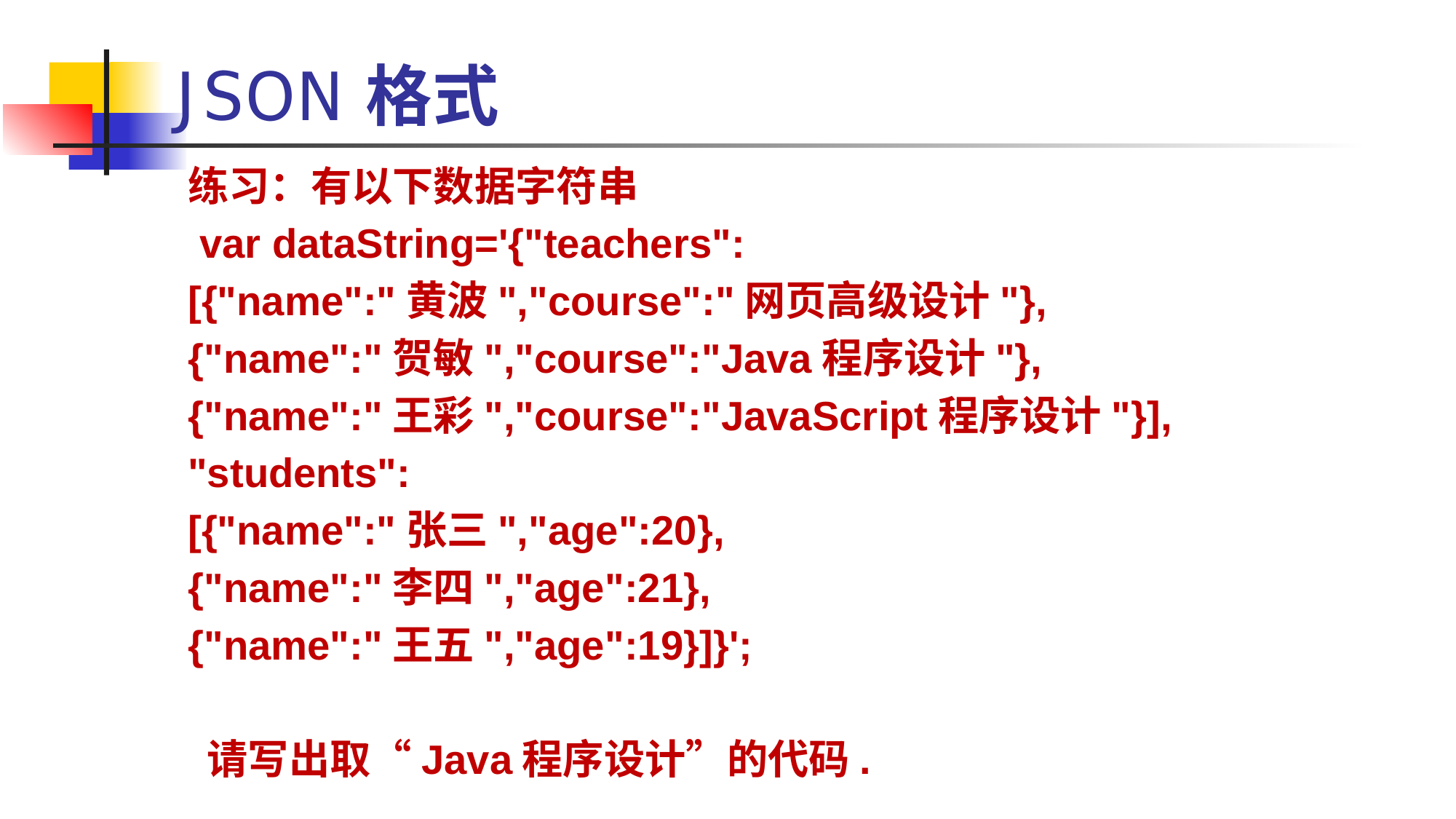

JSON格式
练习：有以下数据字符串
 var dataString='{"teachers":
[{"name":"黄波","course":"网页高级设计"},
{"name":"贺敏","course":"Java程序设计"},
{"name":"王彩","course":"JavaScript程序设计"}],
"students":
[{"name":"张三","age":20},
{"name":"李四","age":21},
{"name":"王五","age":19}]}';

 请写出取“Java程序设计”的代码.